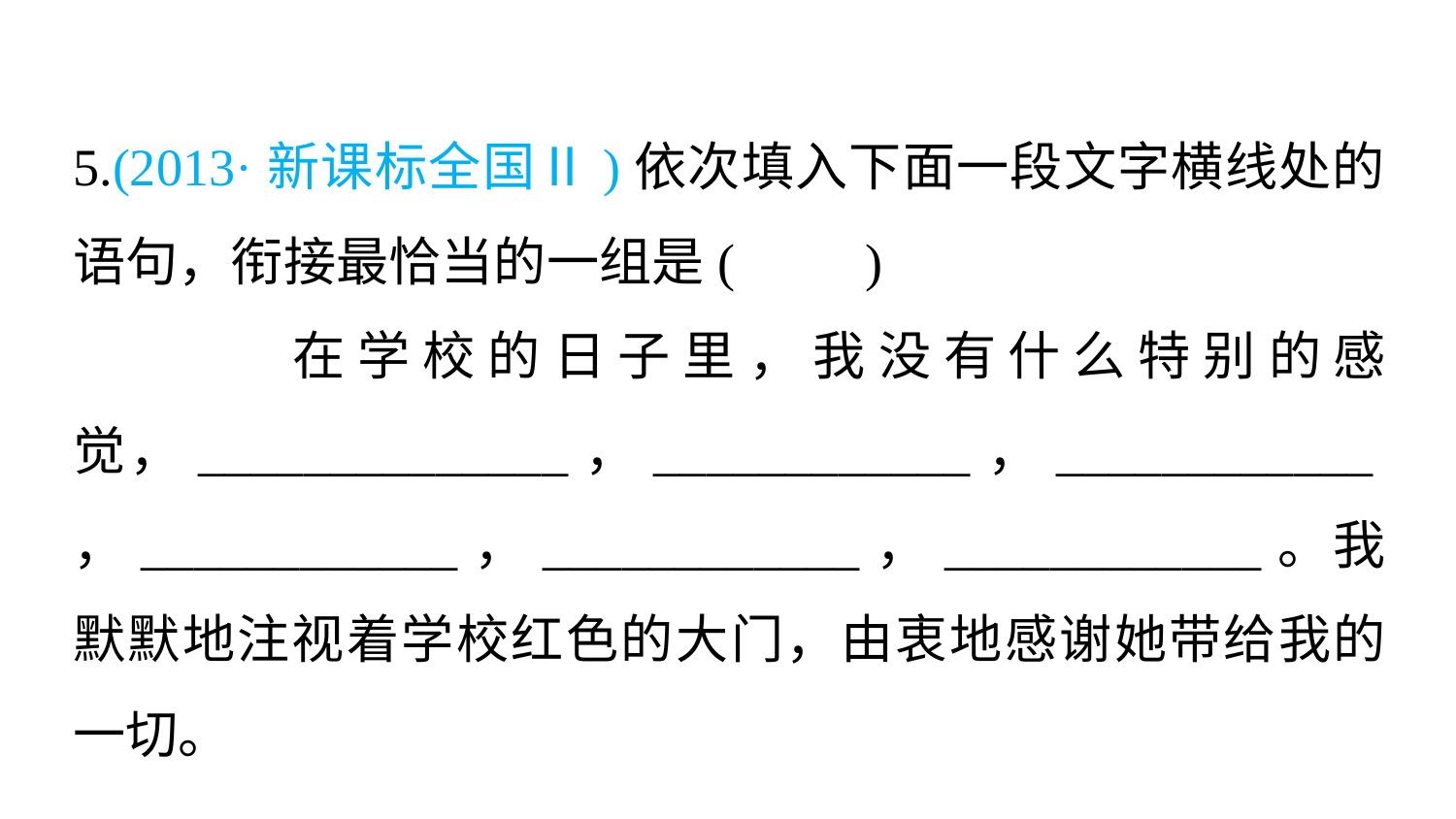

5.(2013·新课标全国Ⅱ)依次填入下面一段文字横线处的语句，衔接最恰当的一组是(　　)
        在学校的日子里，我没有什么特别的感觉，______________，____________，____________，____________，____________，____________。我默默地注视着学校红色的大门，由衷地感谢她带给我的一切。